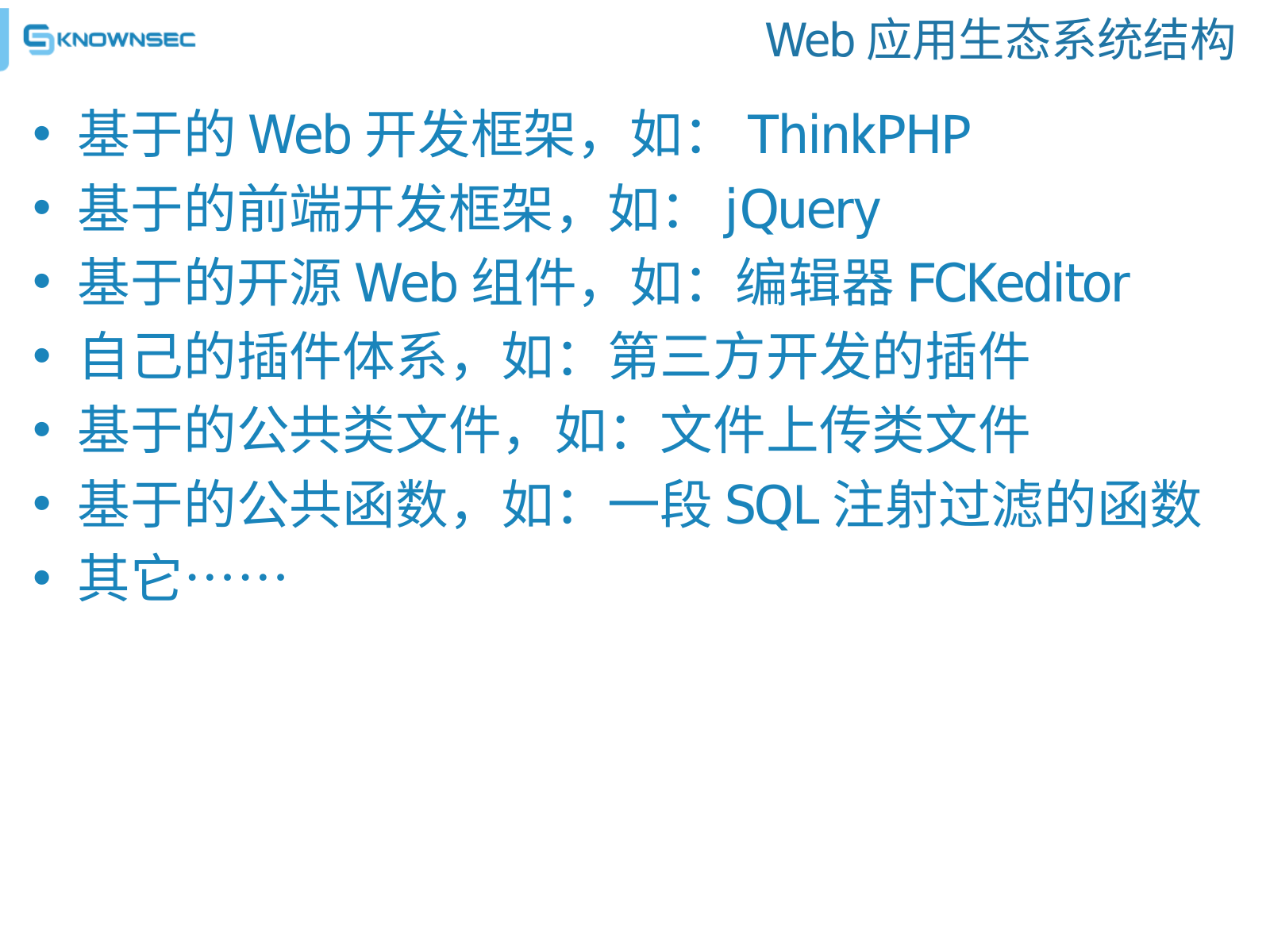

# Web应用生态系统结构
基于的Web开发框架，如：ThinkPHP
基于的前端开发框架，如：jQuery
基于的开源Web组件，如：编辑器FCKeditor
自己的插件体系，如：第三方开发的插件
基于的公共类文件，如：文件上传类文件
基于的公共函数，如：一段SQL注射过滤的函数
其它……